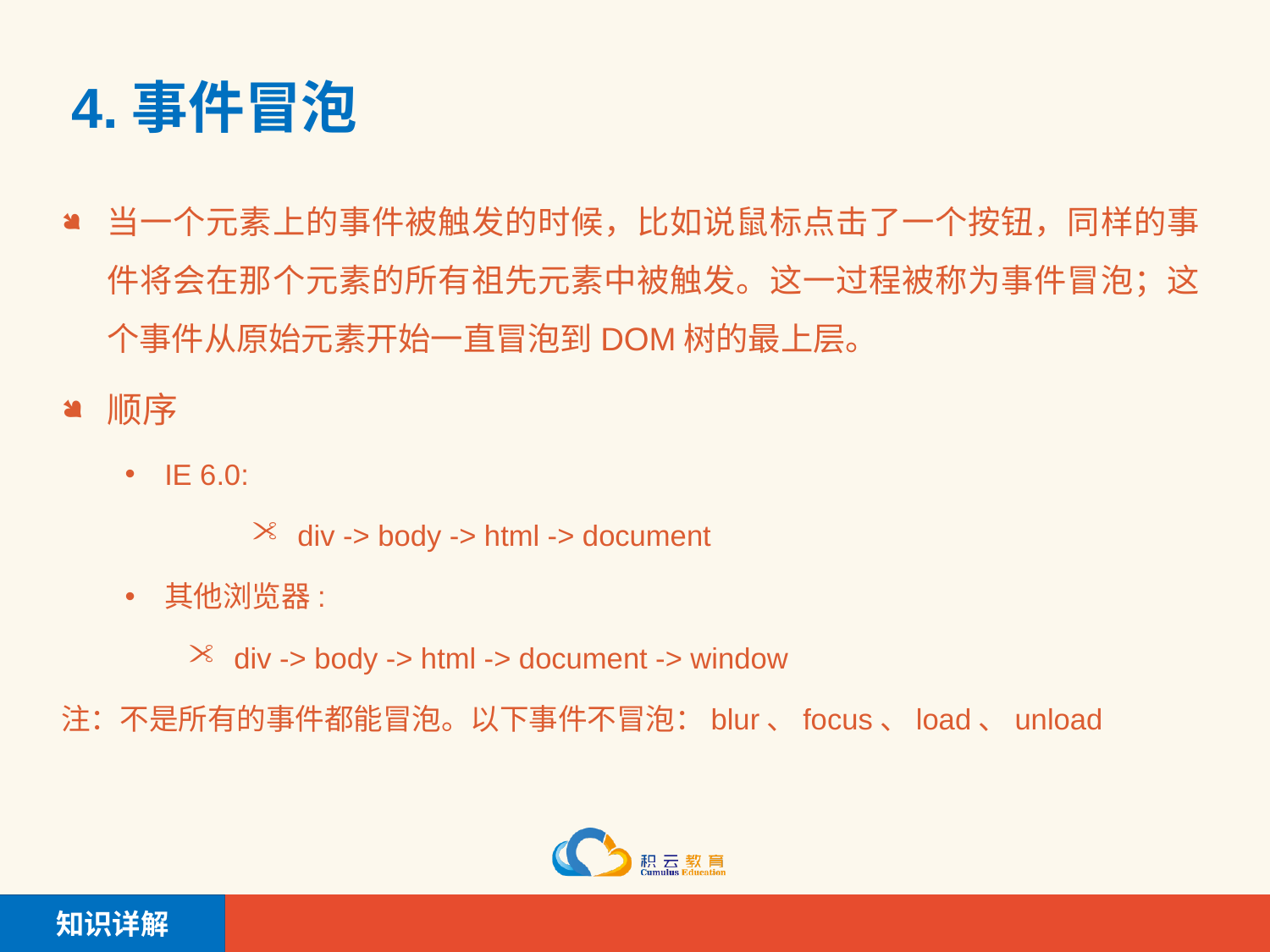

# 4.事件冒泡
当一个元素上的事件被触发的时候，比如说鼠标点击了一个按钮，同样的事件将会在那个元素的所有祖先元素中被触发。这一过程被称为事件冒泡；这个事件从原始元素开始一直冒泡到DOM树的最上层。
顺序
IE 6.0:
div -> body -> html -> document
其他浏览器:
div -> body -> html -> document -> window
注：不是所有的事件都能冒泡。以下事件不冒泡：blur、focus、load、unload